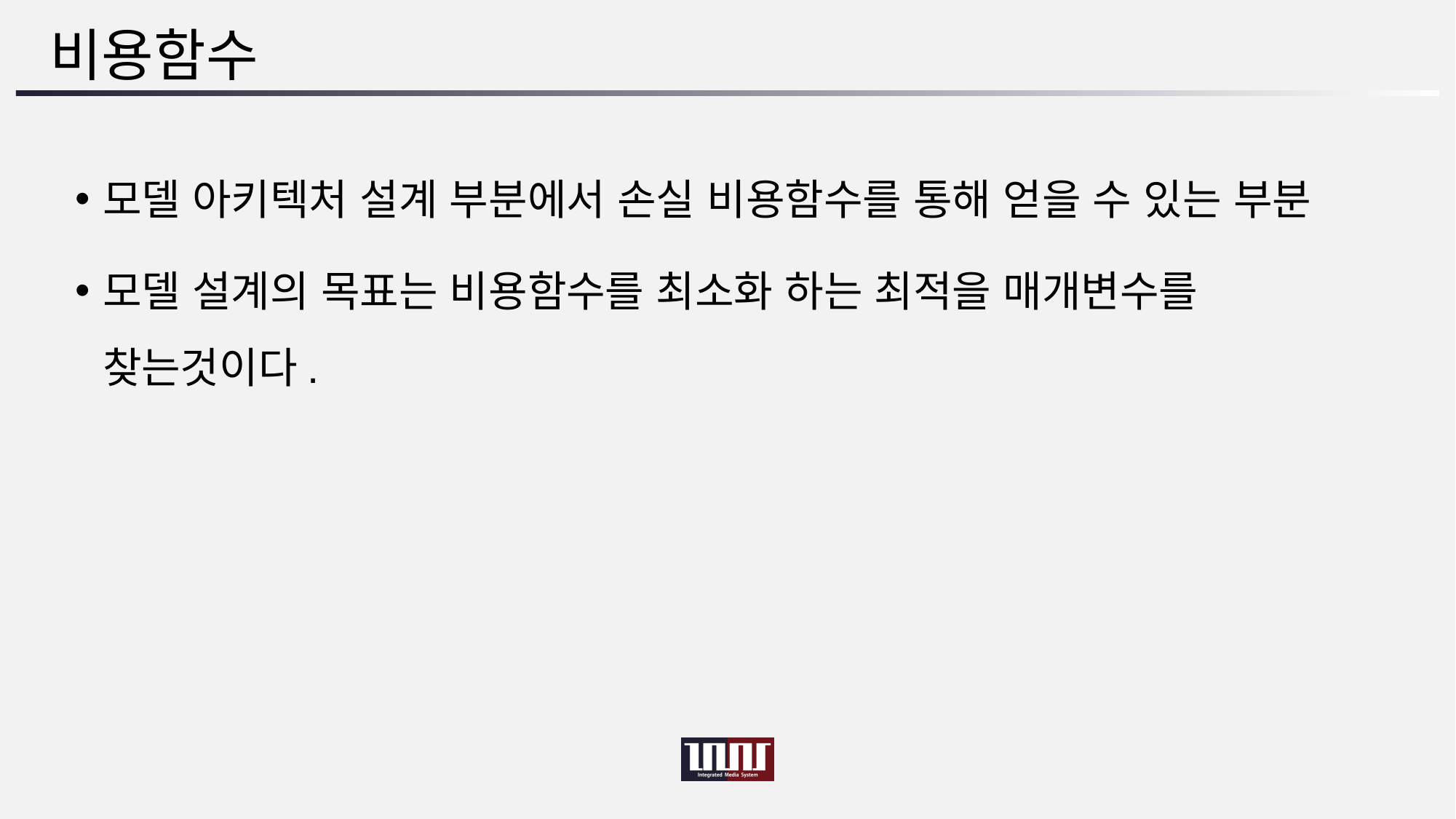

# 비용함수
모델 아키텍처 설계 부분에서 손실 비용함수를 통해 얻을 수 있는 부분
모델 설계의 목표는 비용함수를 최소화 하는 최적을 매개변수를 찾는것이다.